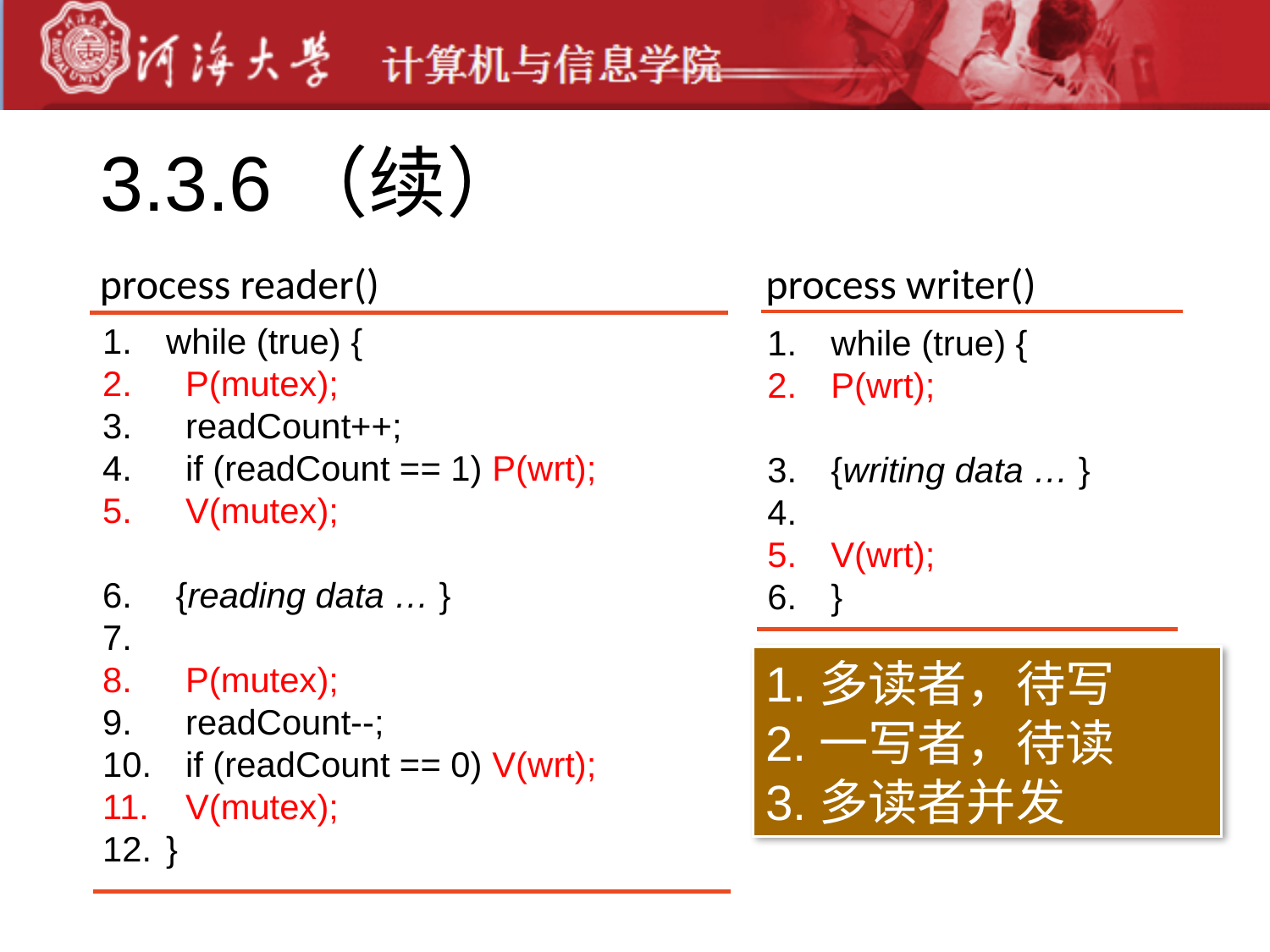

# 3.3.6（续）
process reader()
while (true) {
  P(mutex);
  readCount++;
  if (readCount == 1) P(wrt);
  V(mutex);

 {reading data … }

  P(mutex);
  readCount--;
  if (readCount == 0) V(wrt);
  V(mutex);
}
process writer()
while (true) {
P(wrt);

{writing data … }

V(wrt);
}
1.多读者，待写
2.一写者，待读
3.多读者并发